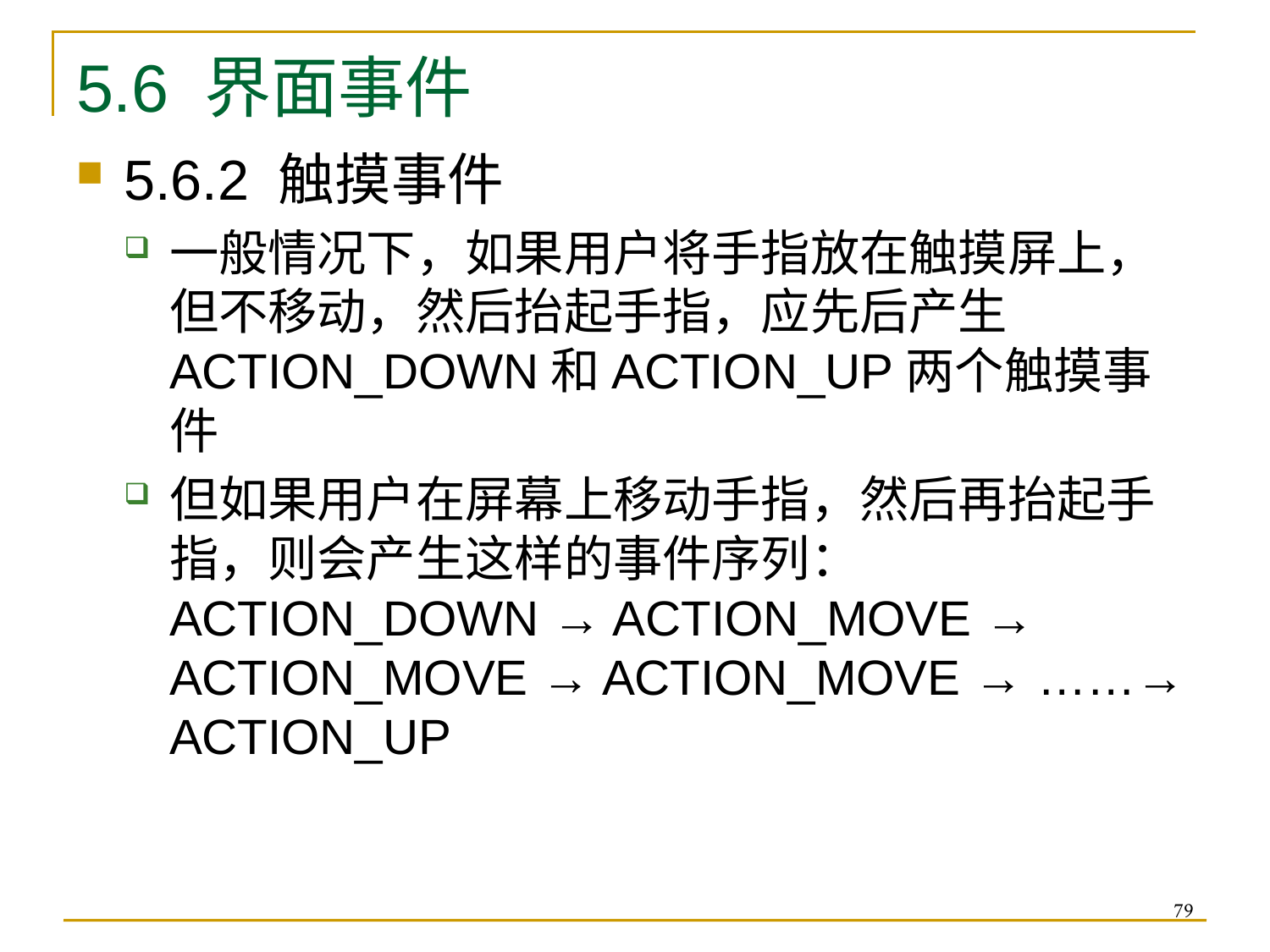

# 5.6 界面事件
5.6.2 触摸事件
一般情况下，如果用户将手指放在触摸屏上，但不移动，然后抬起手指，应先后产生ACTION_DOWN和ACTION_UP两个触摸事件
但如果用户在屏幕上移动手指，然后再抬起手指，则会产生这样的事件序列：ACTION_DOWN → ACTION_MOVE → ACTION_MOVE → ACTION_MOVE → ……→ ACTION_UP
79